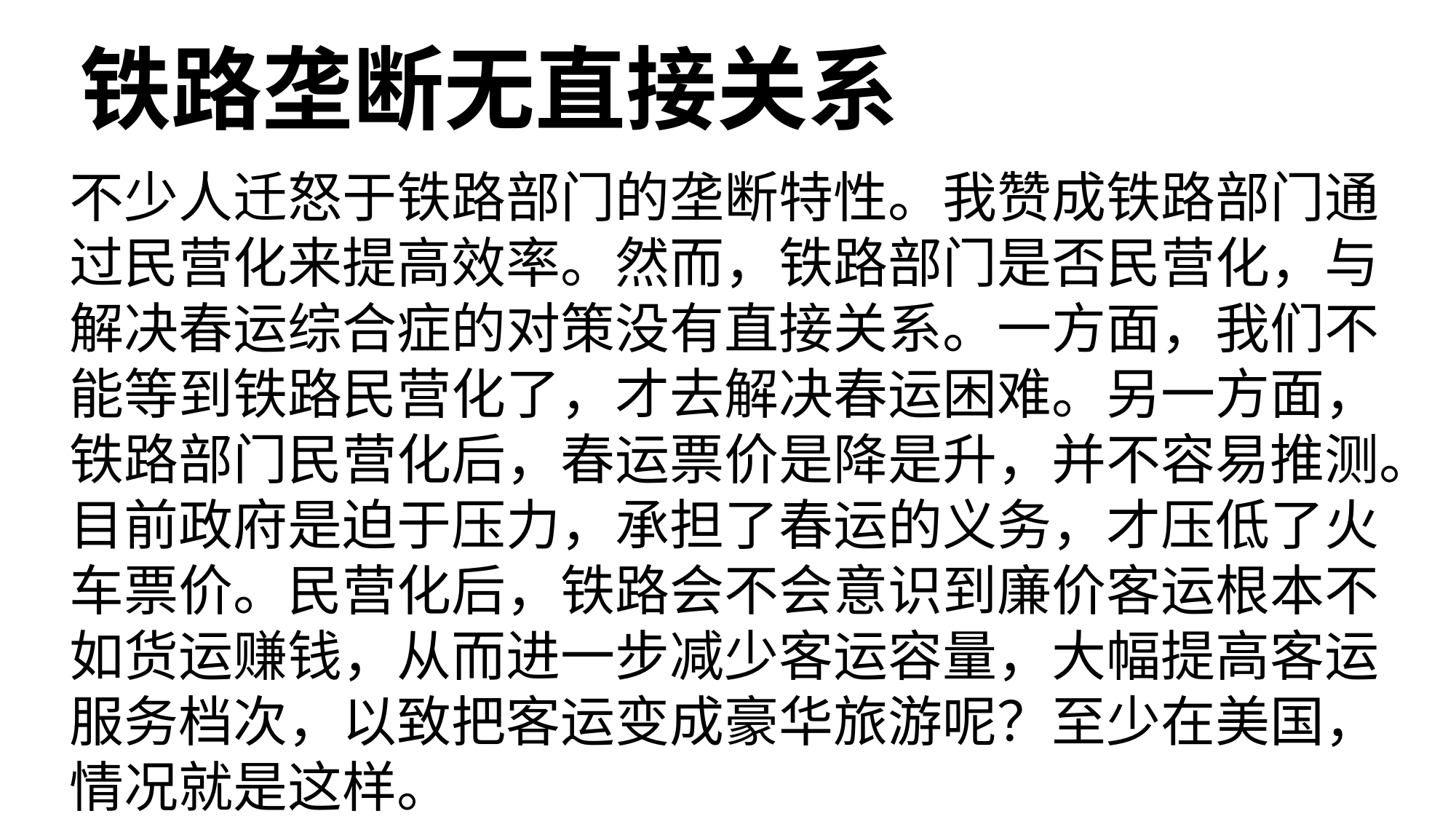

铁路垄断无直接关系
不少人迁怒于铁路部门的垄断特性。我赞成铁路部门通过民营化来提高效率。然而，铁路部门是否民营化，与解决春运综合症的对策没有直接关系。一方面，我们不能等到铁路民营化了，才去解决春运困难。另一方面，铁路部门民营化后，春运票价是降是升，并不容易推测。目前政府是迫于压力，承担了春运的义务，才压低了火车票价。民营化后，铁路会不会意识到廉价客运根本不如货运赚钱，从而进一步减少客运容量，大幅提高客运服务档次，以致把客运变成豪华旅游呢？至少在美国，情况就是这样。